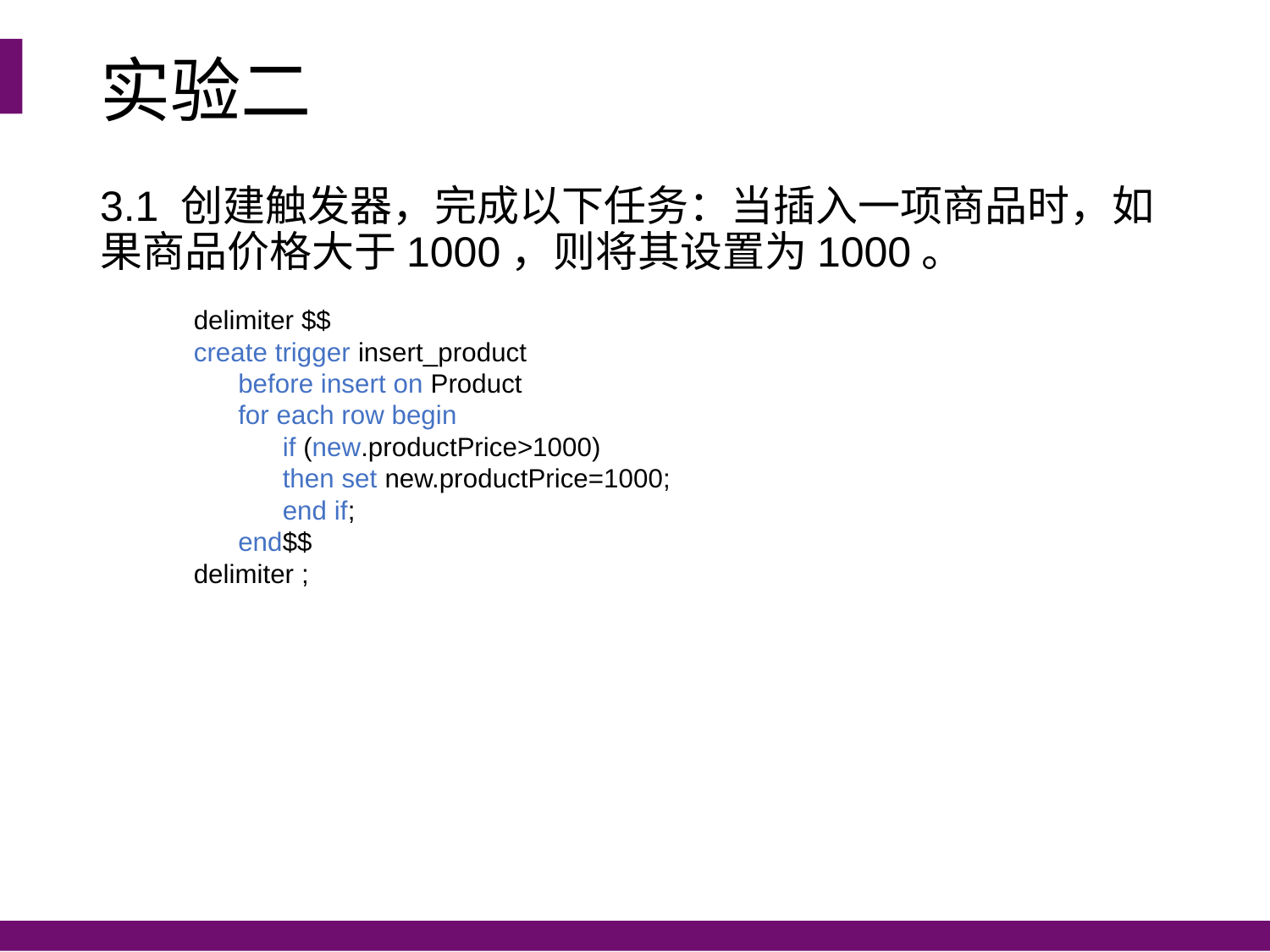

# 实验二
3.1 创建触发器，完成以下任务：当插入一项商品时，如果商品价格大于1000，则将其设置为1000。

delimiter $$
create trigger insert_product
      before insert on Product
      for each row begin
            if (new.productPrice>1000)
            then set new.productPrice=1000;
            end if;
      end$$
delimiter ;
43